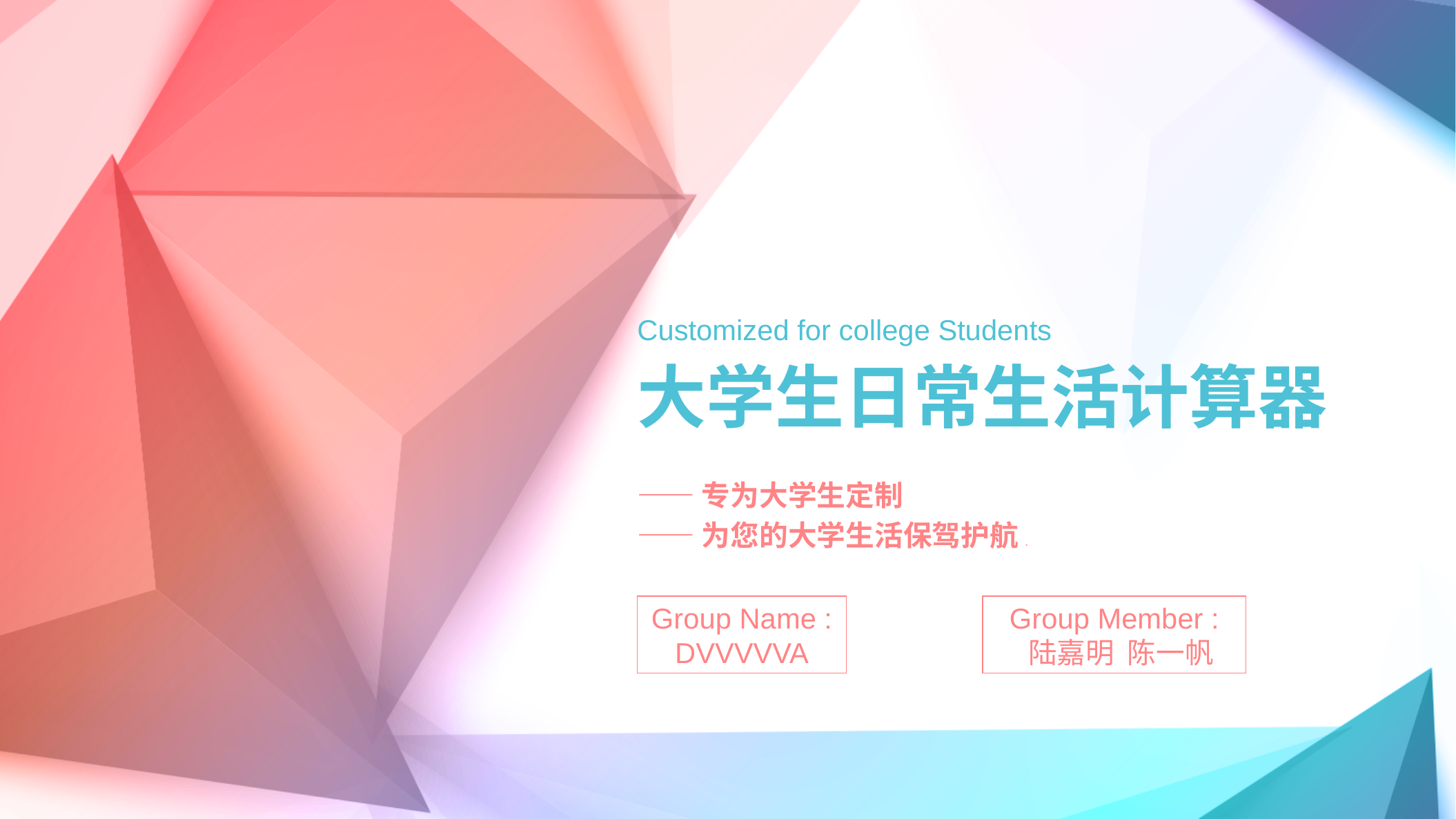

Customized for college Students
大学生日常生活计算器
——专为大学生定制
——为您的大学生活保驾护航.
Group Name : DVVVVVA
Group Member :
 陆嘉明  陈一帆